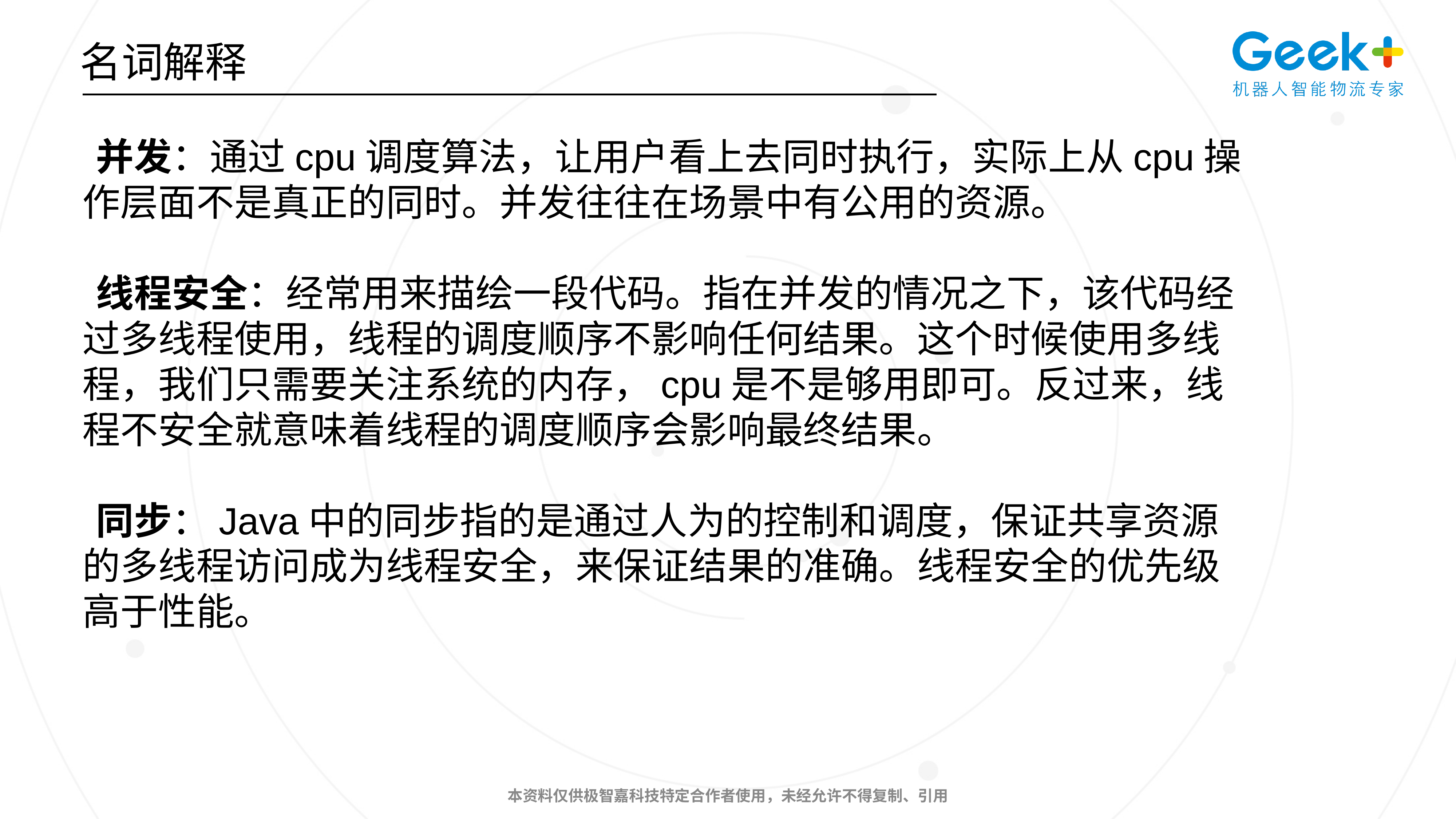

名词解释
并发：通过cpu调度算法，让用户看上去同时执行，实际上从cpu操作层面不是真正的同时。并发往往在场景中有公用的资源。

线程安全：经常用来描绘一段代码。指在并发的情况之下，该代码经过多线程使用，线程的调度顺序不影响任何结果。这个时候使用多线程，我们只需要关注系统的内存，cpu是不是够用即可。反过来，线程不安全就意味着线程的调度顺序会影响最终结果。

同步：Java中的同步指的是通过人为的控制和调度，保证共享资源的多线程访问成为线程安全，来保证结果的准确。线程安全的优先级高于性能。